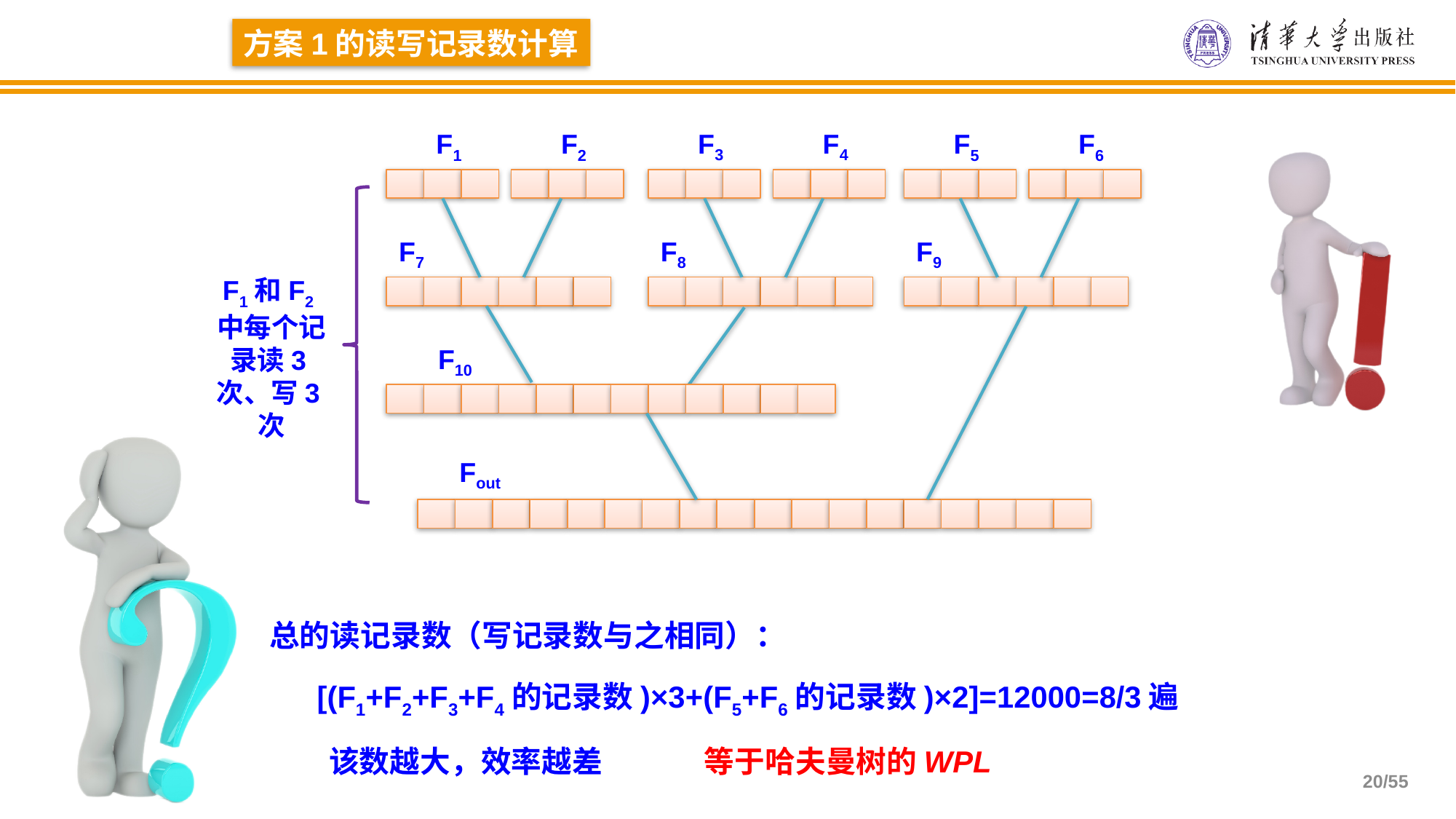

方案1的读写记录数计算
F3
F4
F1
F2
F5
F6

F8

F7

F9

F10

Fout

F1和F2中每个记录读3次、写3次
总的读记录数（写记录数与之相同）：
[(F1+F2+F3+F4的记录数)×3+(F5+F6的记录数)×2]=12000=8/3遍
该数越大，效率越差
等于哈夫曼树的WPL
20/55